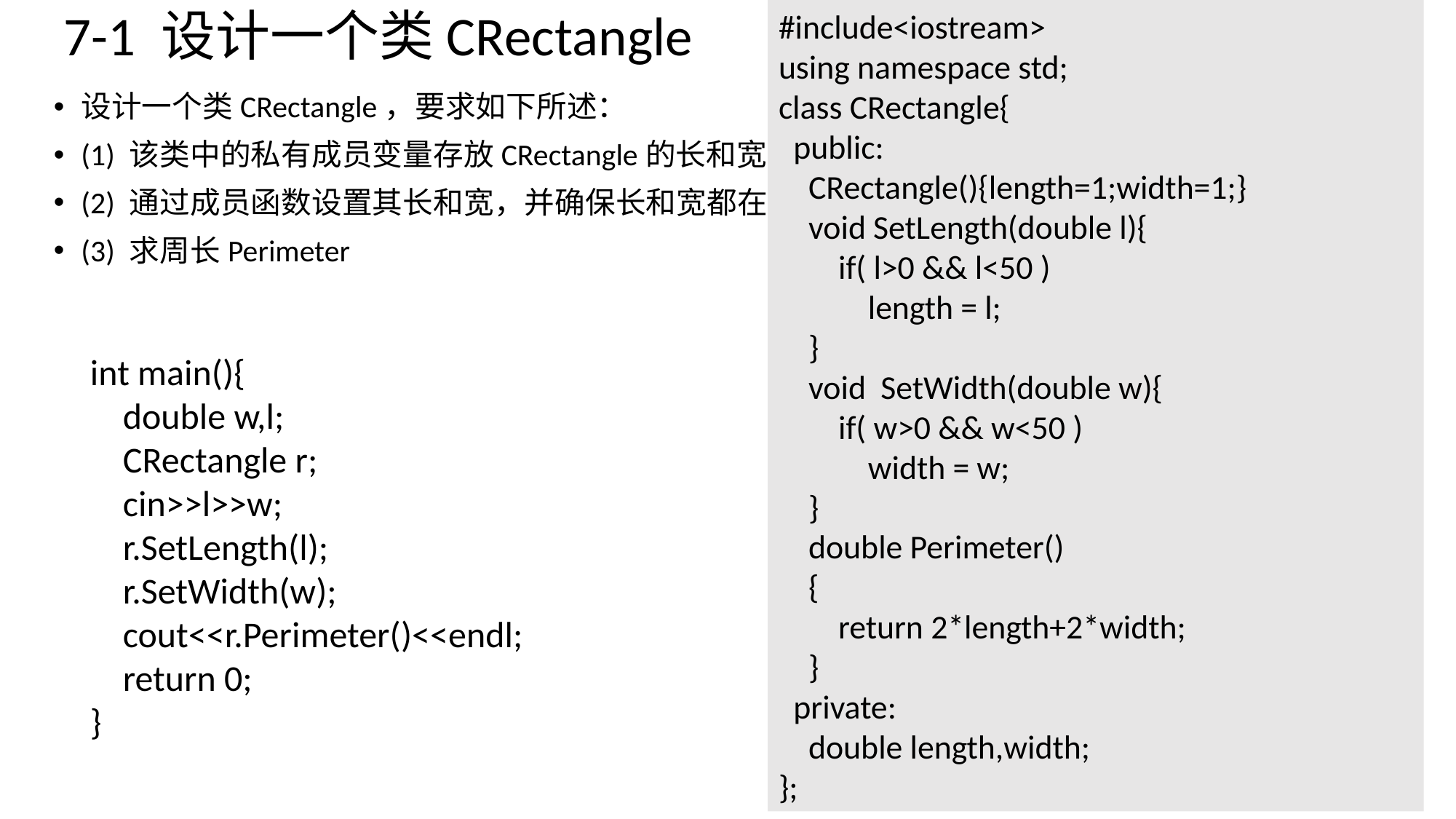

#include<iostream>
using namespace std;
class CRectangle{
  public:
    CRectangle(){length=1;width=1;}
    void SetLength(double l){
        if( l>0 && l<50 )
            length = l;
    }
    void  SetWidth(double w){
        if( w>0 && w<50 )
            width = w;
    }
    double Perimeter()
    {
        return 2*length+2*width;
    }
  private:
    double length,width;
};
# 7-1 设计一个类CRectangle
设计一个类CRectangle，要求如下所述：
(1) 该类中的私有成员变量存放CRectangle的长和宽，并且设置它们的默认值为1.
(2) 通过成员函数设置其长和宽，并确保长和宽都在（0，50）范围之内。
(3) 求周长Perimeter
int main(){
    double w,l;
    CRectangle r;
    cin>>l>>w;
    r.SetLength(l);
    r.SetWidth(w);
    cout<<r.Perimeter()<<endl;
    return 0;
}